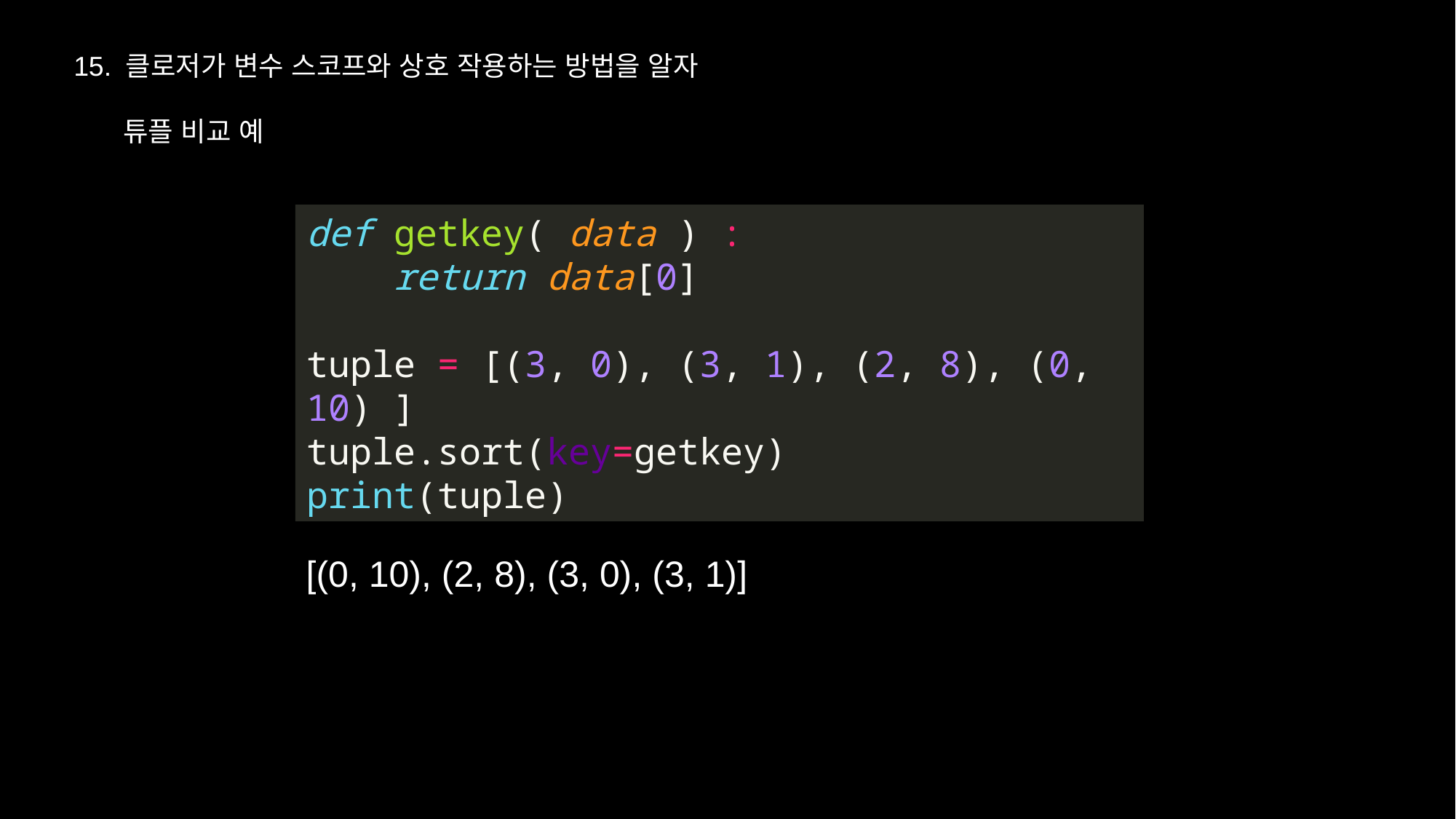

15. 클로저가 변수 스코프와 상호 작용하는 방법을 알자
튜플 비교 예
def getkey( data ) :
    return data[0]

tuple = [(3, 0), (3, 1), (2, 8), (0, 10) ]
tuple.sort(key=getkey)
print(tuple)
[(0, 10), (2, 8), (3, 0), (3, 1)]